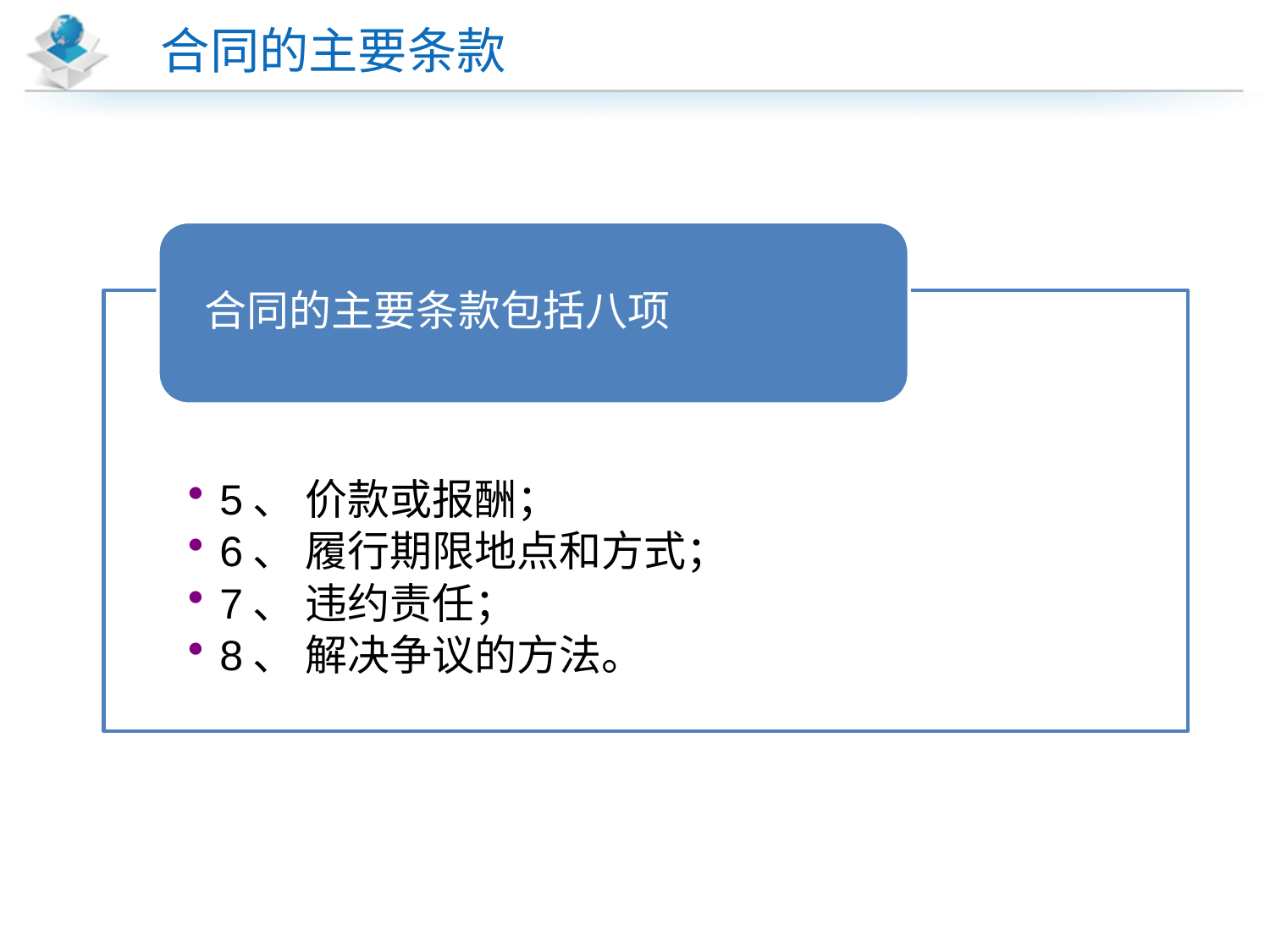

# 合同的主要条款
5、 价款或报酬；
6、 履行期限地点和方式；
7、 违约责任；
8、 解决争议的方法。
合同的主要条款包括八项